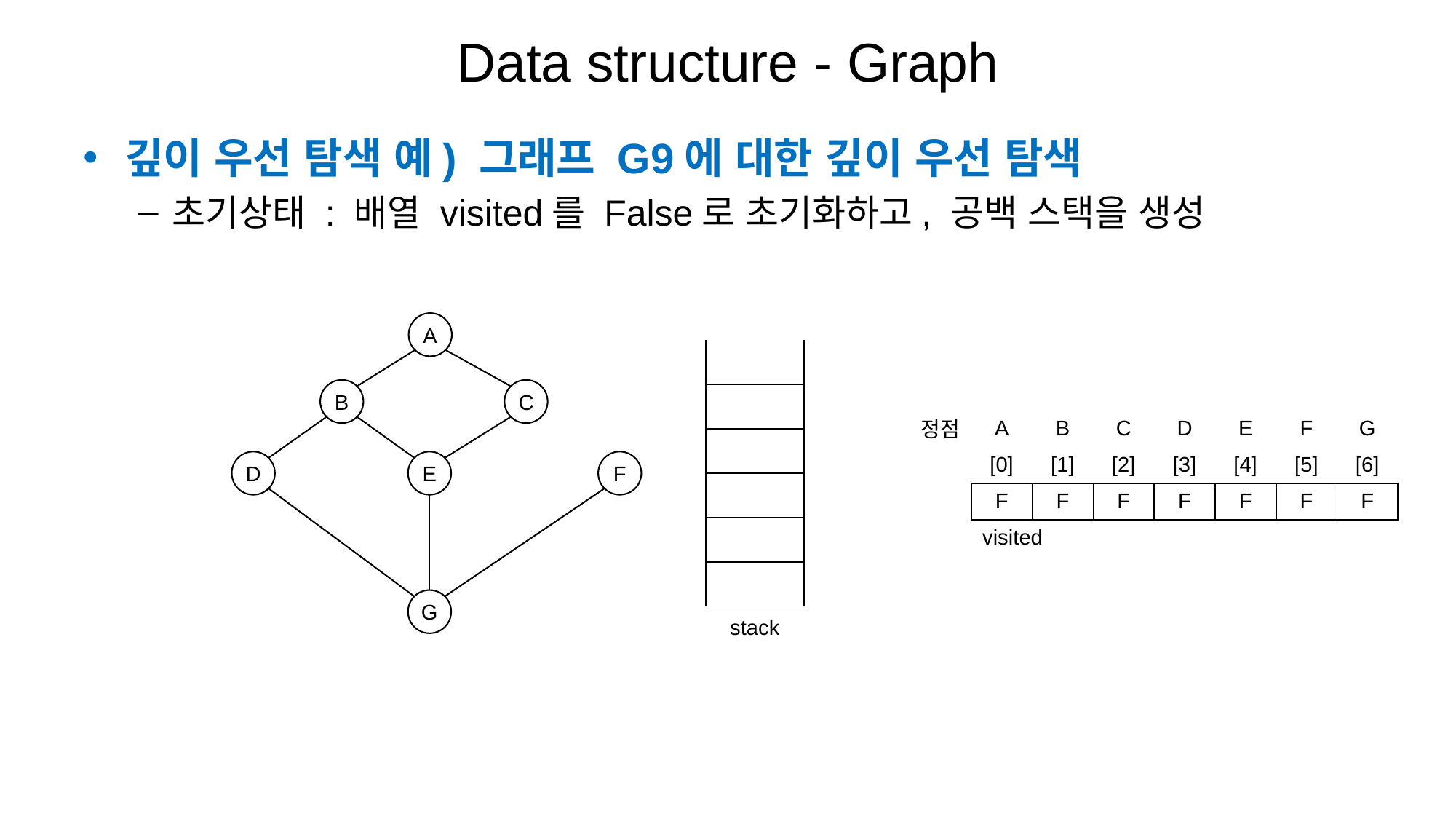

# Data structure - Graph
깊이 우선 탐색 예) 그래프 G9에 대한 깊이 우선 탐색
초기상태 : 배열 visited를 False로 초기화하고, 공백 스택을 생성

A
|  |
| --- |
|  |
|  |
|  |
|  |
|  |
| stack |
B
C
정점
| A | B | C | D | E | F | G |
| --- | --- | --- | --- | --- | --- | --- |
| [0] | [1] | [2] | [3] | [4] | [5] | [6] |
| F | F | F | F | F | F | F |
| visited |  |  |  |  |  |  |
D
E
F
G